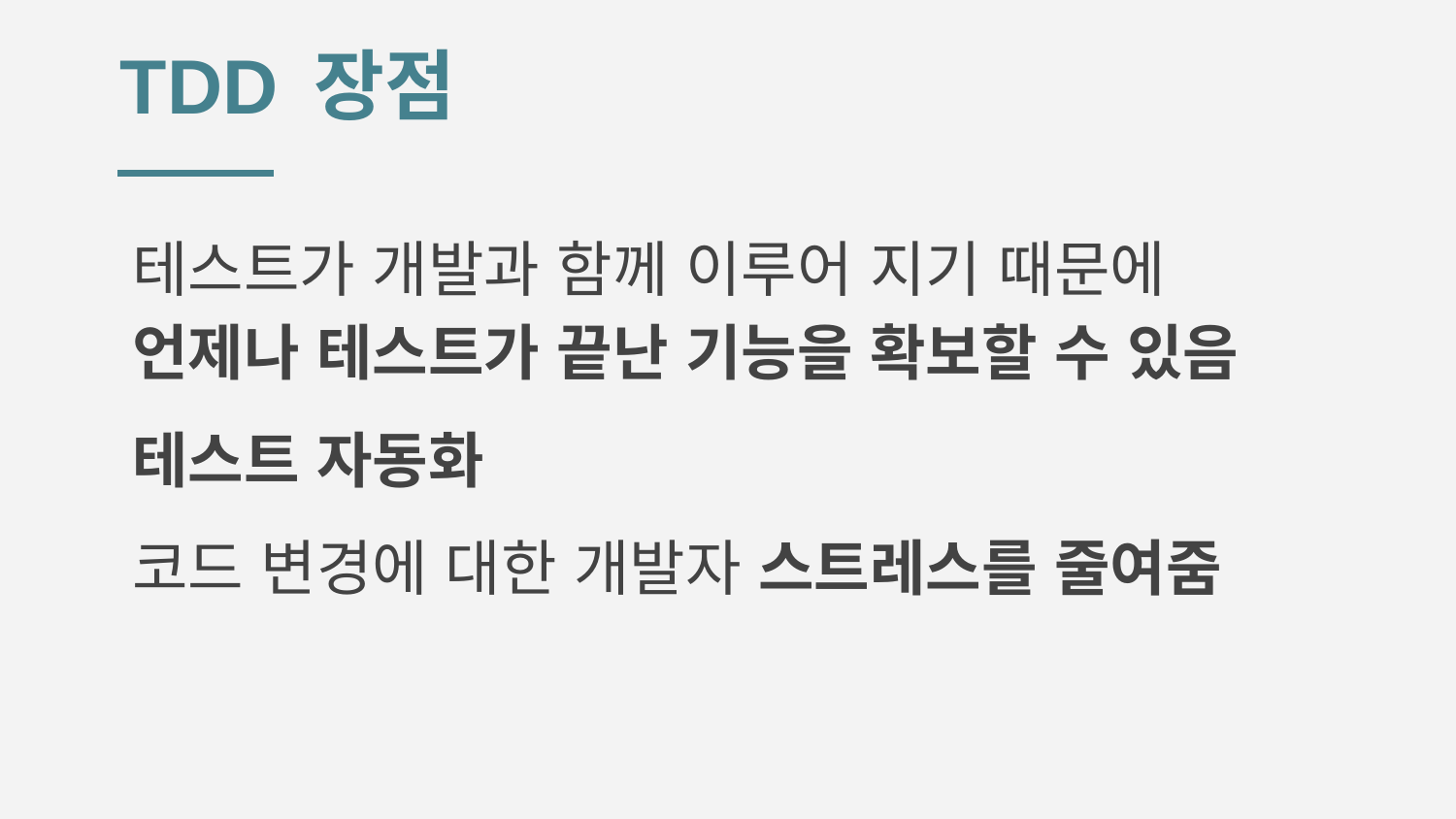

# TDD 장점
테스트가 개발과 함께 이루어 지기 때문에 언제나 테스트가 끝난 기능을 확보할 수 있음
테스트 자동화
코드 변경에 대한 개발자 스트레스를 줄여줌